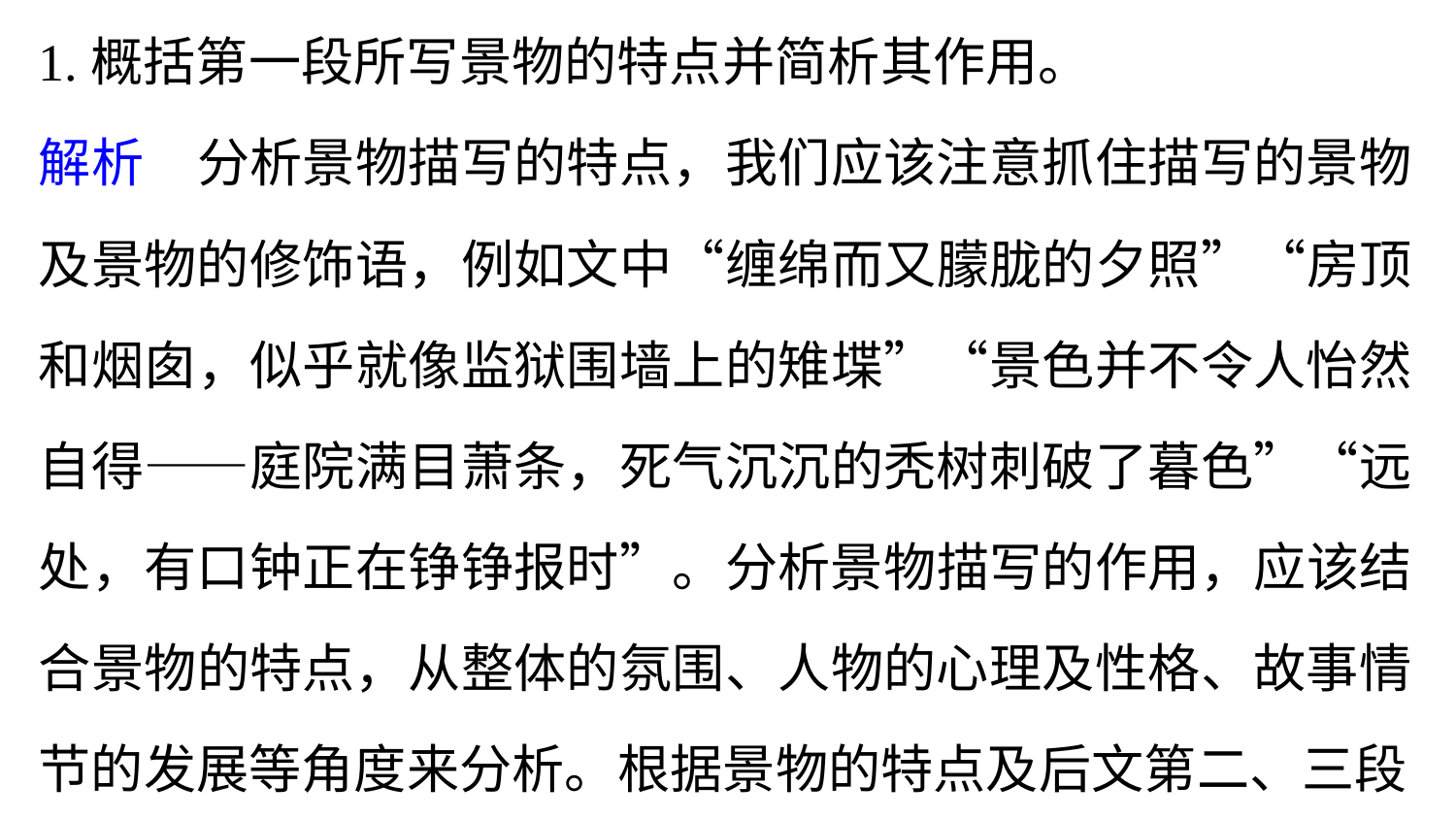

1.概括第一段所写景物的特点并简析其作用。
解析　分析景物描写的特点，我们应该注意抓住描写的景物及景物的修饰语，例如文中“缠绵而又朦胧的夕照”“房顶和烟囱，似乎就像监狱围墙上的雉堞”“景色并不令人怡然自得——庭院满目萧条，死气沉沉的秃树刺破了暮色”“远处，有口钟正在铮铮报时”。分析景物描写的作用，应该结合景物的特点，从整体的氛围、人物的心理及性格、故事情节的发展等角度来分析。根据景物的特点及后文第二、三段